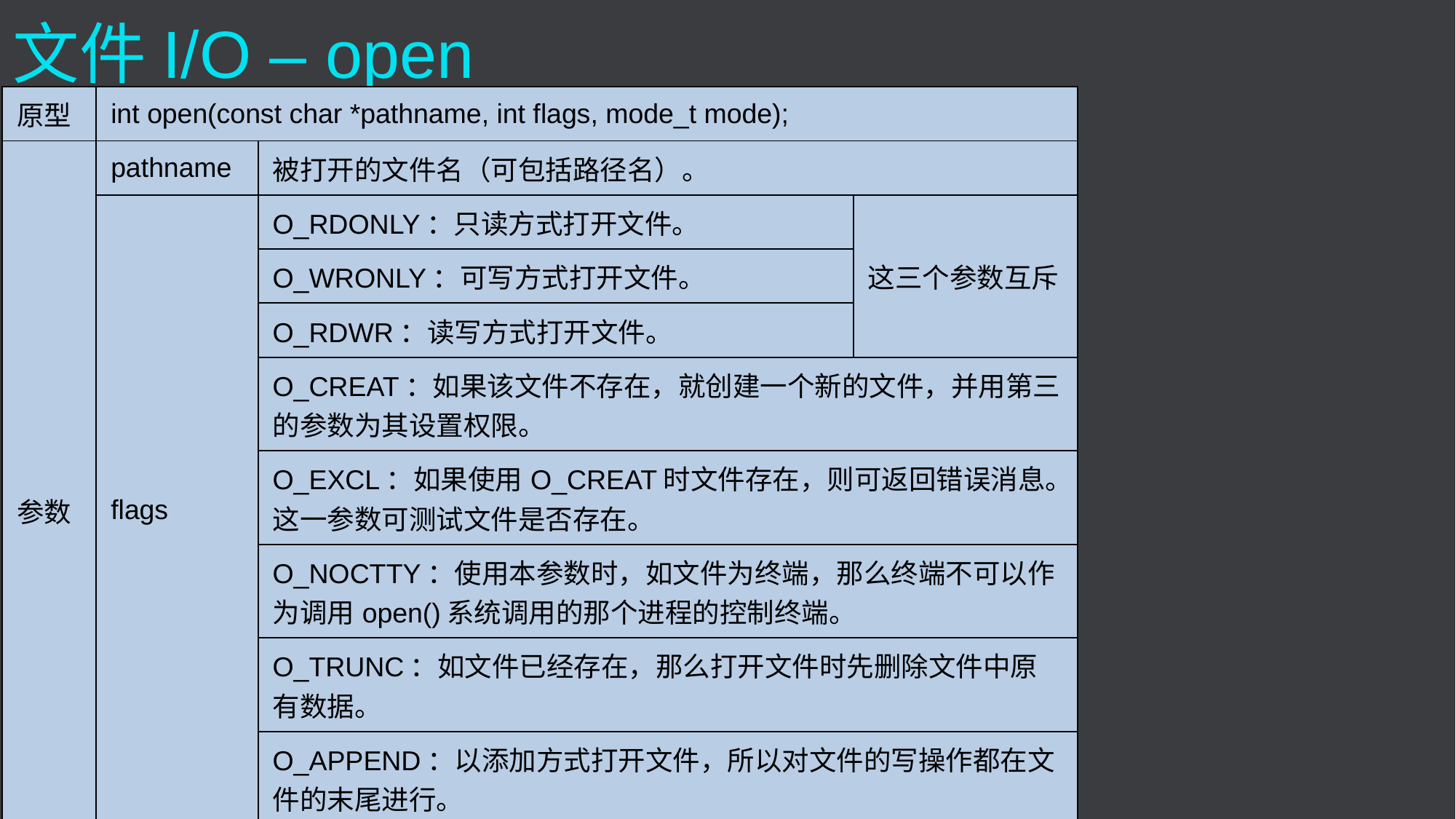

文件I/O – open
| 原型 | int open(const char \*pathname, int flags, mode\_t mode); |  |  |
| --- | --- | --- | --- |
| 参数 | pathname | 被打开的文件名（可包括路径名）。 |  |
|  | flags | O\_RDONLY：只读方式打开文件。 | 这三个参数互斥 |
|  |  | O\_WRONLY：可写方式打开文件。 |  |
|  |  | O\_RDWR：读写方式打开文件。 |  |
|  |  | O\_CREAT：如果该文件不存在，就创建一个新的文件，并用第三的参数为其设置权限。 |  |
|  |  | O\_EXCL：如果使用O\_CREAT时文件存在，则可返回错误消息。这一参数可测试文件是否存在。 |  |
|  |  | O\_NOCTTY：使用本参数时，如文件为终端，那么终端不可以作为调用open()系统调用的那个进程的控制终端。 |  |
|  |  | O\_TRUNC：如文件已经存在，那么打开文件时先删除文件中原有数据。 |  |
|  |  | O\_APPEND：以添加方式打开文件，所以对文件的写操作都在文件的末尾进行。 |  |
|  | mode | 被打开文件的存取权限，为8进制表示法。 |  |